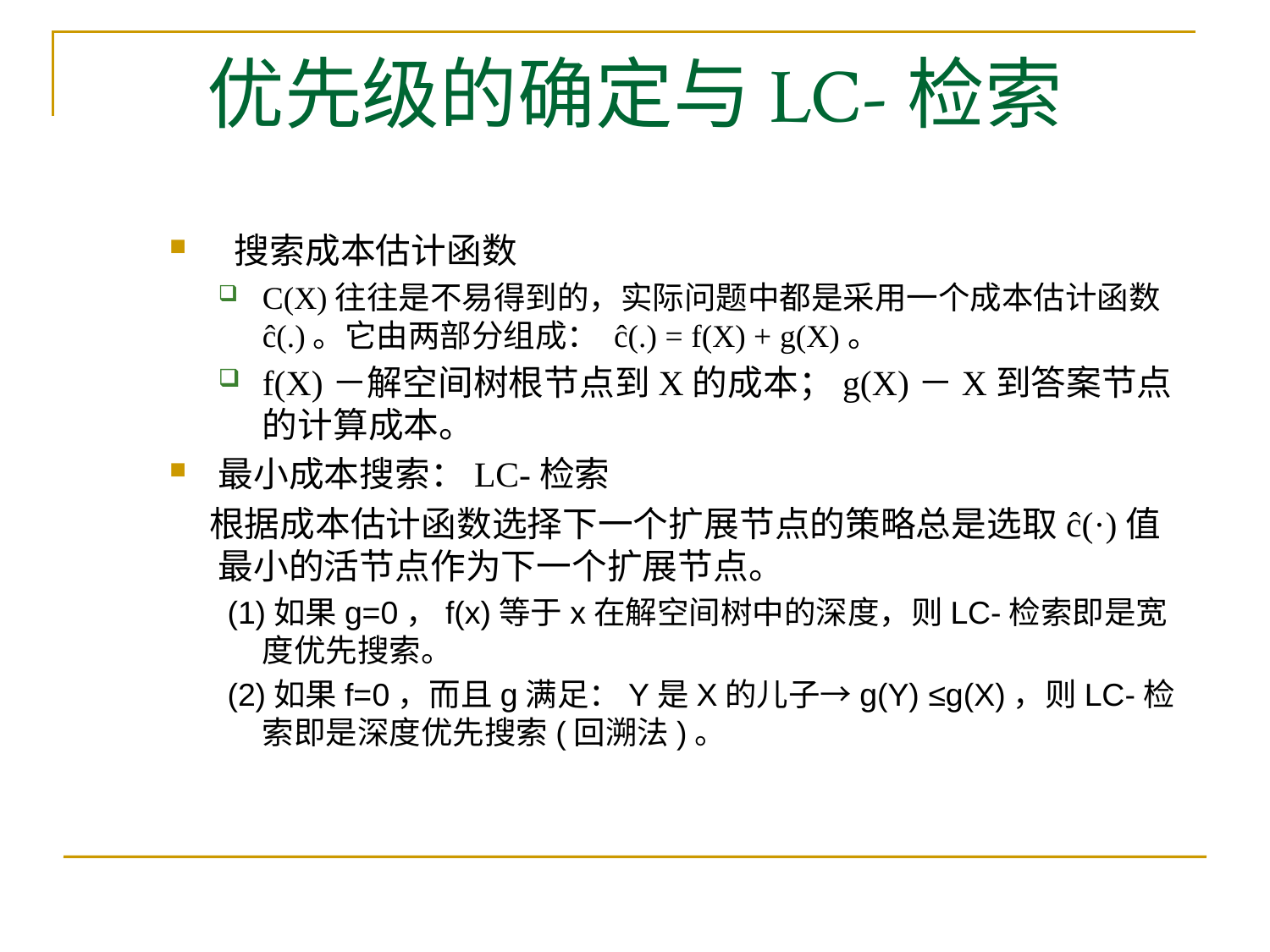

# 优先级的确定与LC-检索
 搜索成本估计函数
C(X)往往是不易得到的，实际问题中都是采用一个成本估计函数ĉ(.)。它由两部分组成： ĉ(.) = f(X) + g(X)。
f(X)－解空间树根节点到X的成本；g(X)－X到答案节点的计算成本。
最小成本搜索：LC-检索
    根据成本估计函数选择下一个扩展节点的策略总是选取ĉ(·)值最小的活节点作为下一个扩展节点。
 (1)如果g=0，f(x)等于x在解空间树中的深度，则LC-检索即是宽度优先搜索。
 (2)如果f=0，而且g满足：Y是X的儿子→g(Y) ≤g(X)，则LC-检索即是深度优先搜索(回溯法)。